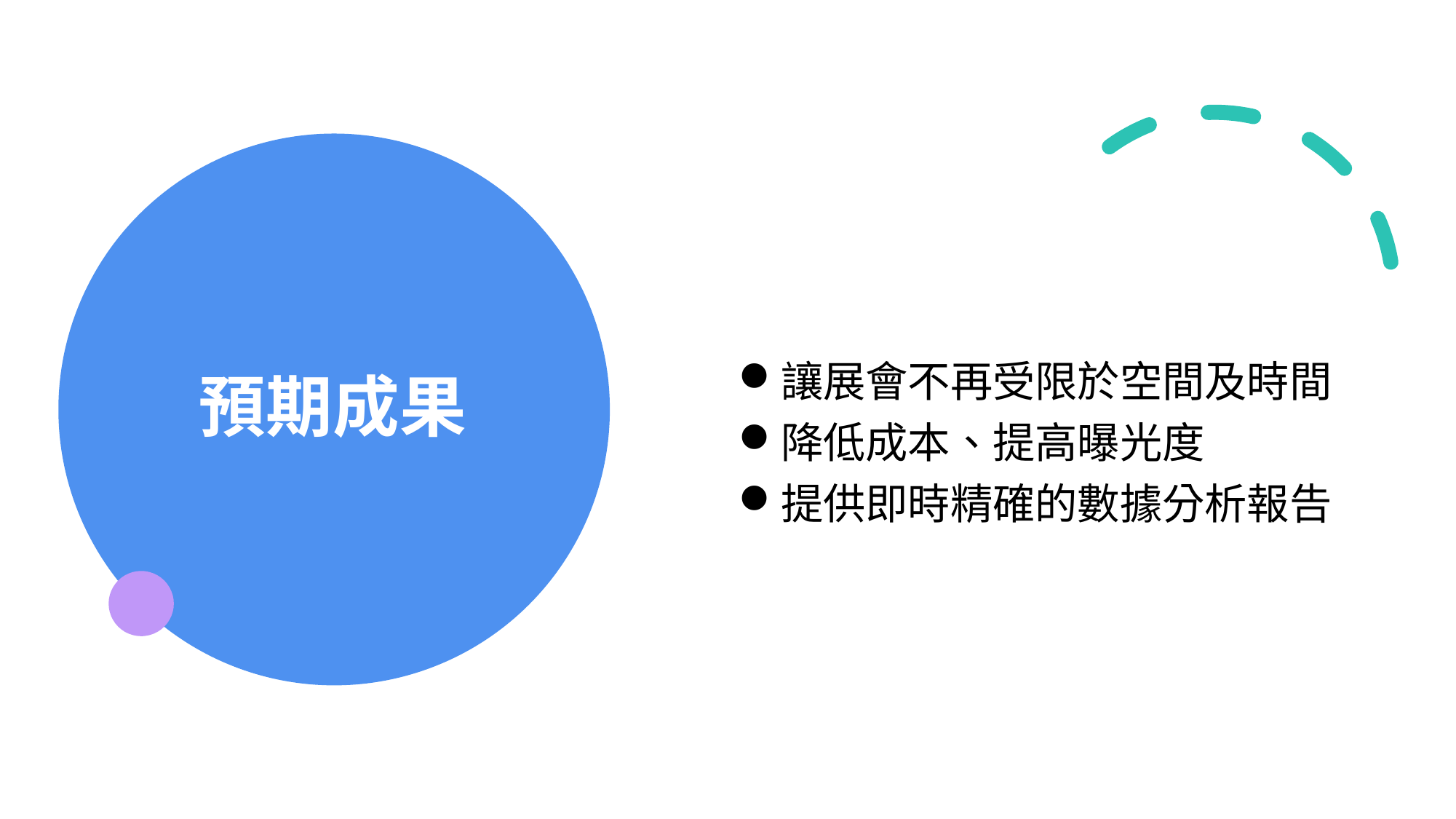

# 預期成果
讓展會不再受限於空間及時間
降低成本、提高曝光度
提供即時精確的數據分析報告